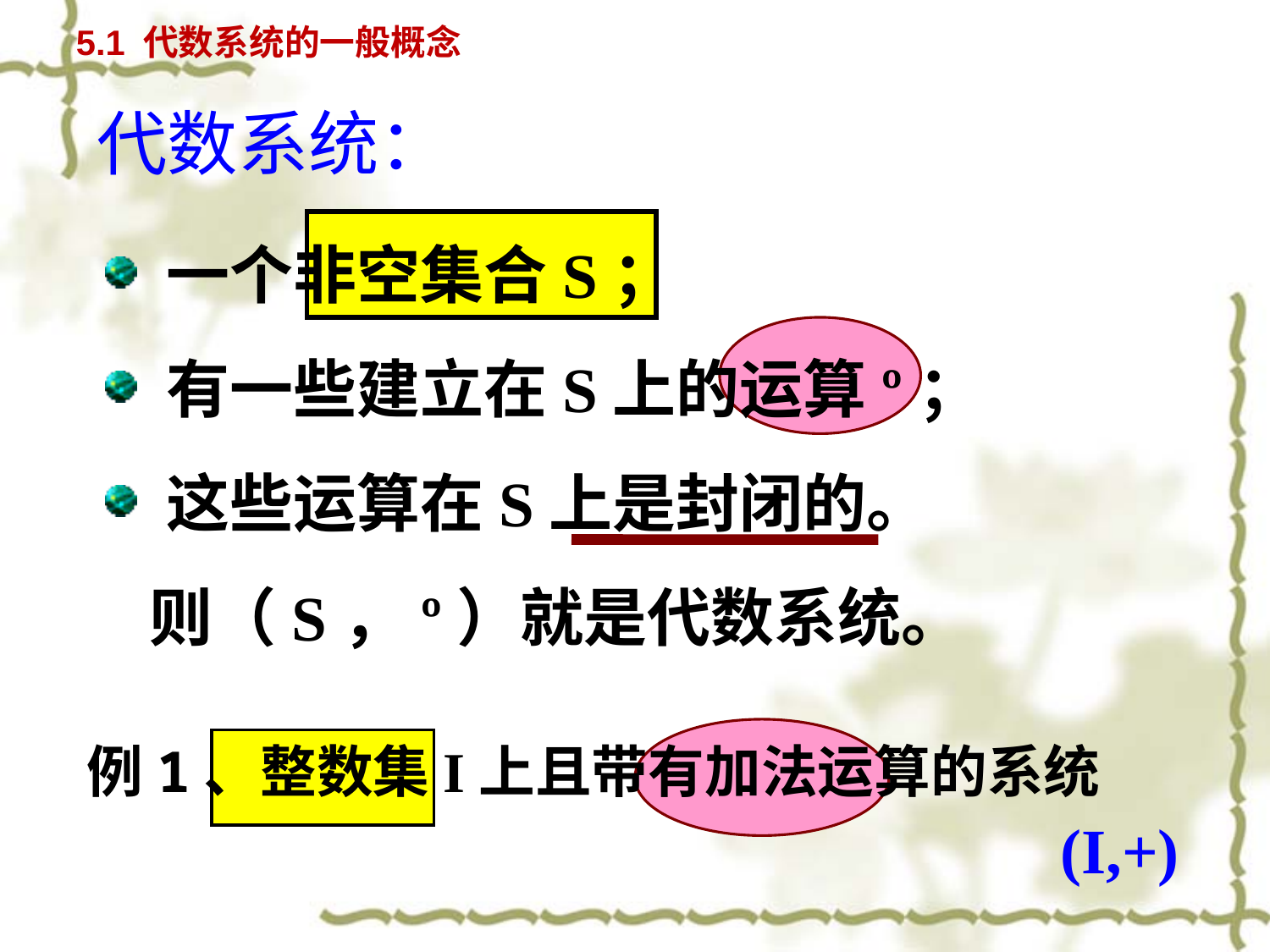

5.1 代数系统的一般概念
代数系统：
 一个非空集合S；
 有一些建立在S上的运算º；
 这些运算在S上是封闭的。
  则（S，º）就是代数系统。

例1、整数集I上且带有加法运算的系统

(I,+)